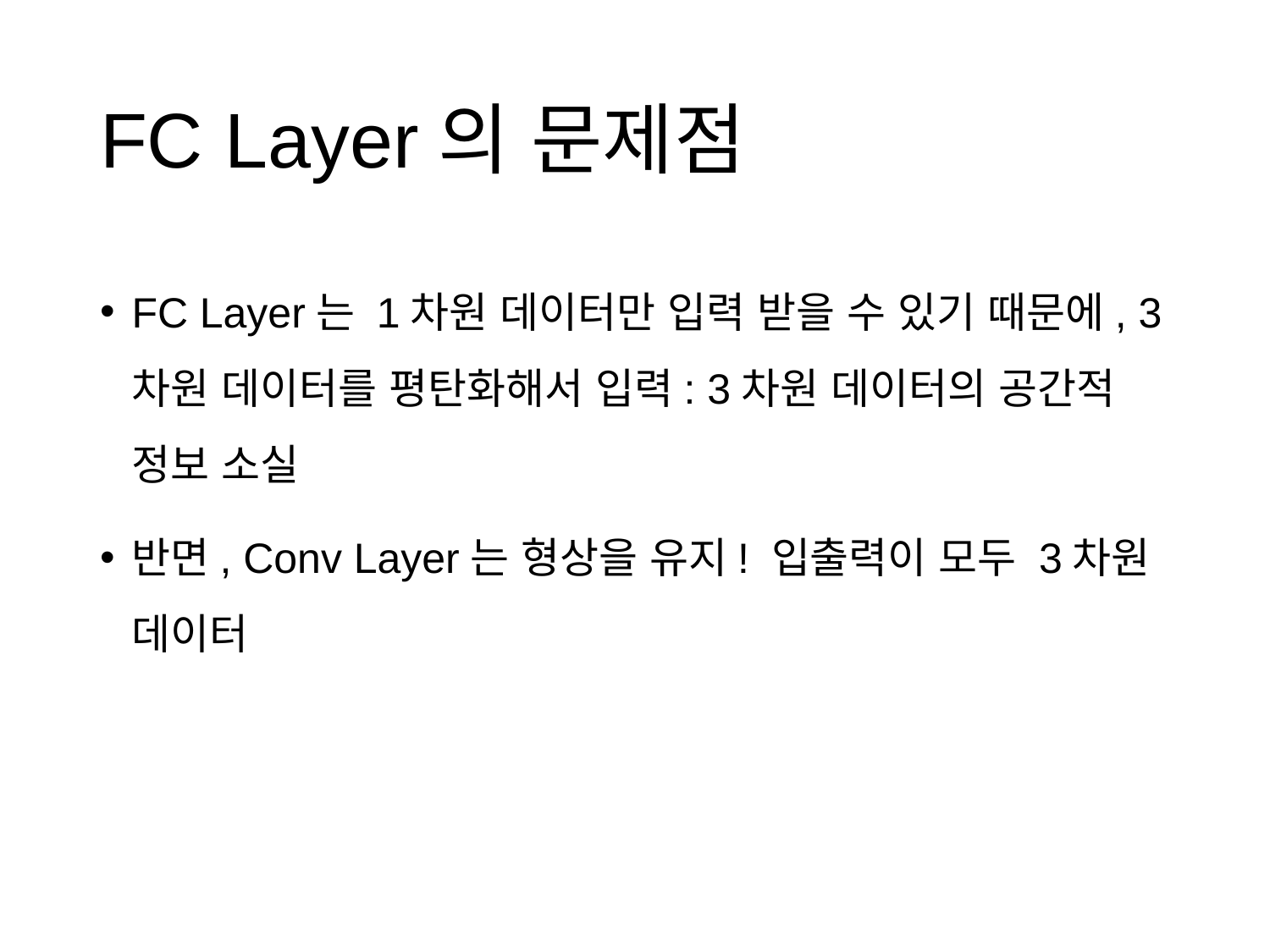

# FC Layer의 문제점
FC Layer는 1차원 데이터만 입력 받을 수 있기 때문에, 3차원 데이터를 평탄화해서 입력: 3차원 데이터의 공간적 정보 소실
반면, Conv Layer는 형상을 유지! 입출력이 모두 3차원 데이터